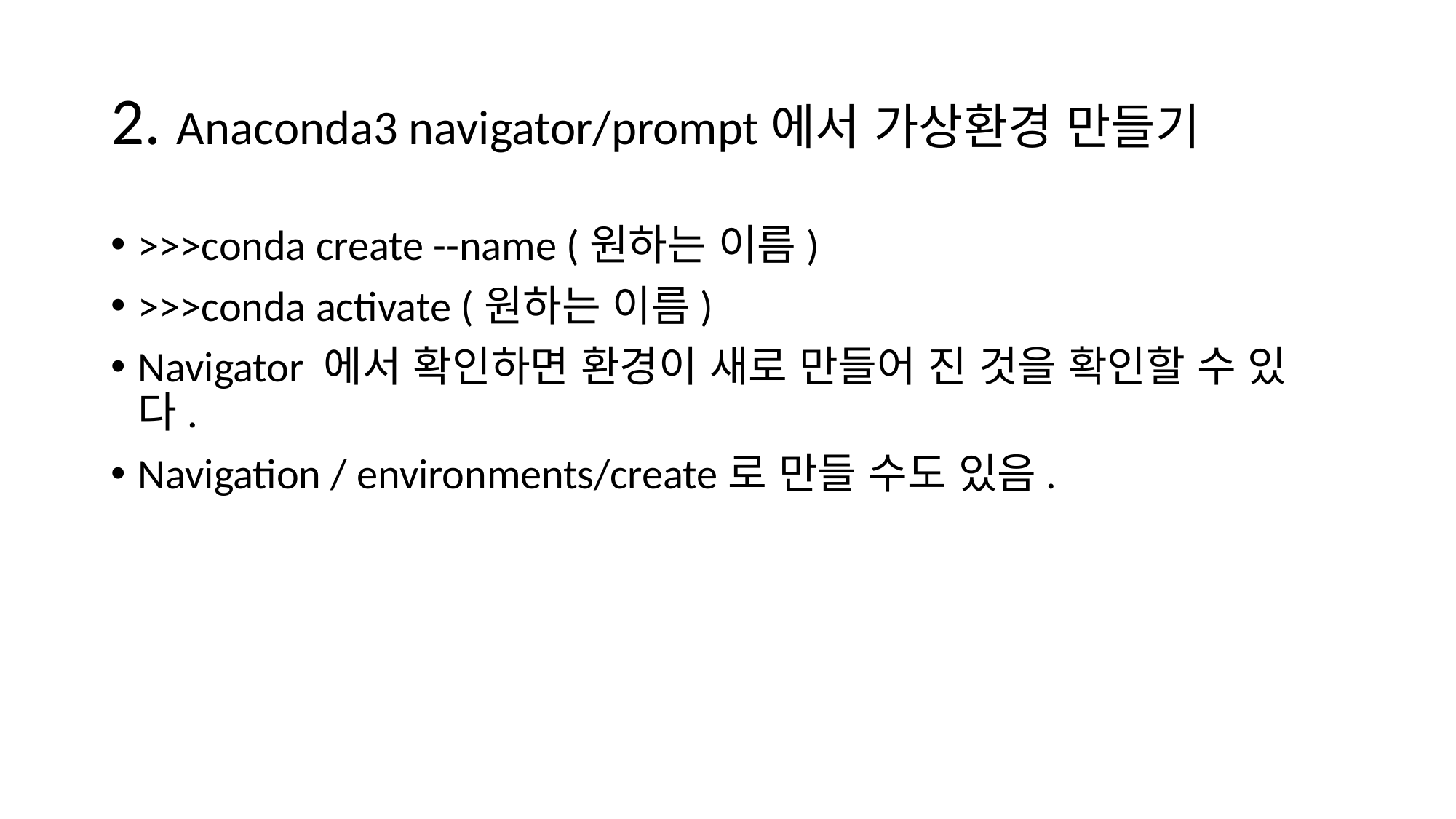

# 2. Anaconda3 navigator/prompt에서 가상환경 만들기
>>>conda create --name (원하는 이름)
>>>conda activate (원하는 이름)
Navigator 에서 확인하면 환경이 새로 만들어 진 것을 확인할 수 있다.
Navigation / environments/create로 만들 수도 있음.